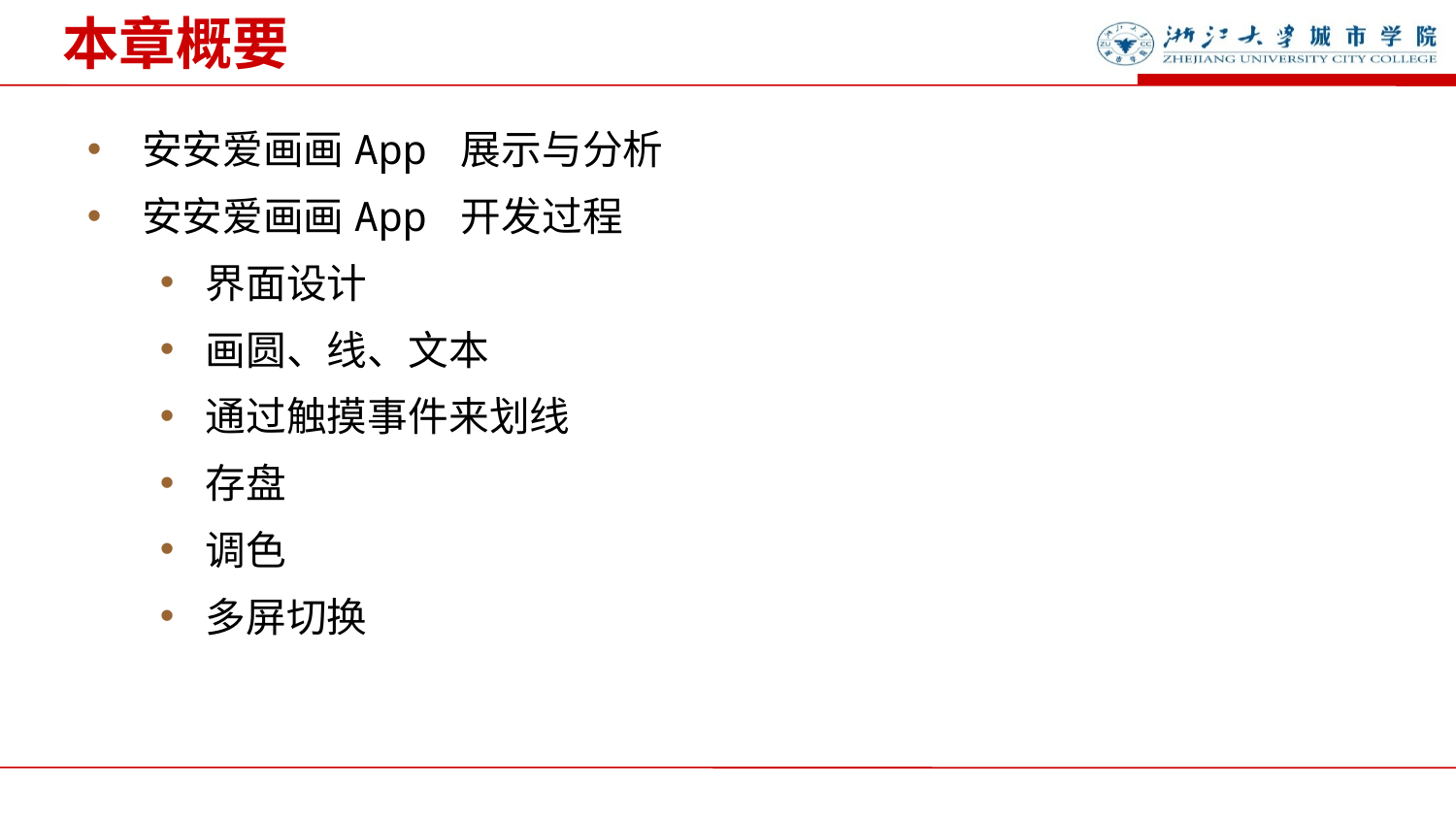

本章概要
安安爱画画App 展示与分析
安安爱画画App 开发过程
界面设计
画圆、线、文本
通过触摸事件来划线
存盘
调色
多屏切换